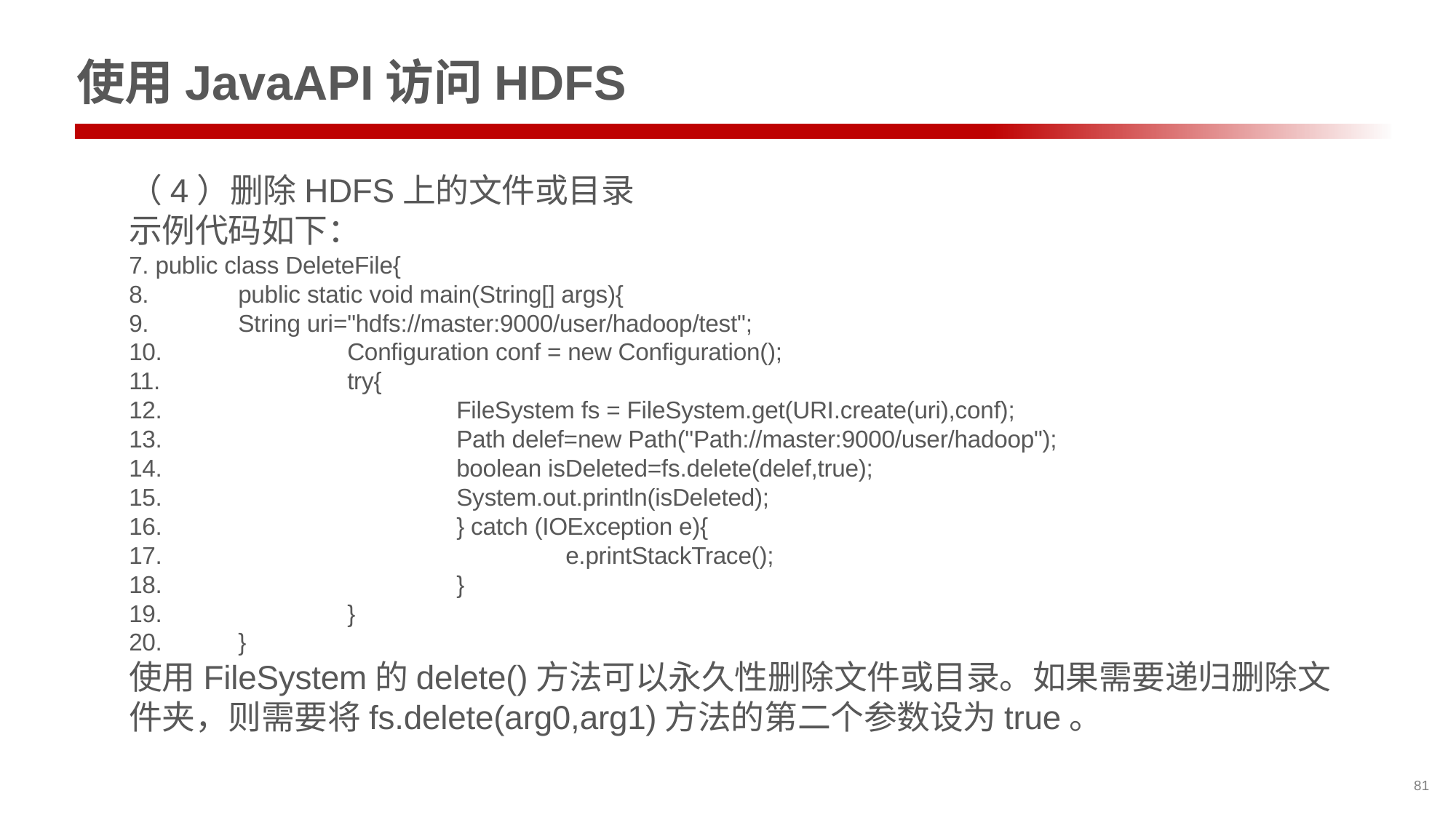

# 使用JavaAPI访问HDFS

（4）删除HDFS上的文件或目录
示例代码如下：
7. public class DeleteFile{
8. 	public static void main(String[] args){
9. 	String uri="hdfs://master:9000/user/hadoop/test";
10. 		Configuration conf = new Configuration();
11. 		try{
12. 			FileSystem fs = FileSystem.get(URI.create(uri),conf);
13. 			Path delef=new Path("Path://master:9000/user/hadoop");
14. 			boolean isDeleted=fs.delete(delef,true);
15. 			System.out.println(isDeleted);
16. 			} catch (IOException e){
17. 				e.printStackTrace();
18. 			}
19. 		}
20. 	}
使用FileSystem的delete()方法可以永久性删除文件或目录。如果需要递归删除文件夹，则需要将fs.delete(arg0,arg1)方法的第二个参数设为true。
81